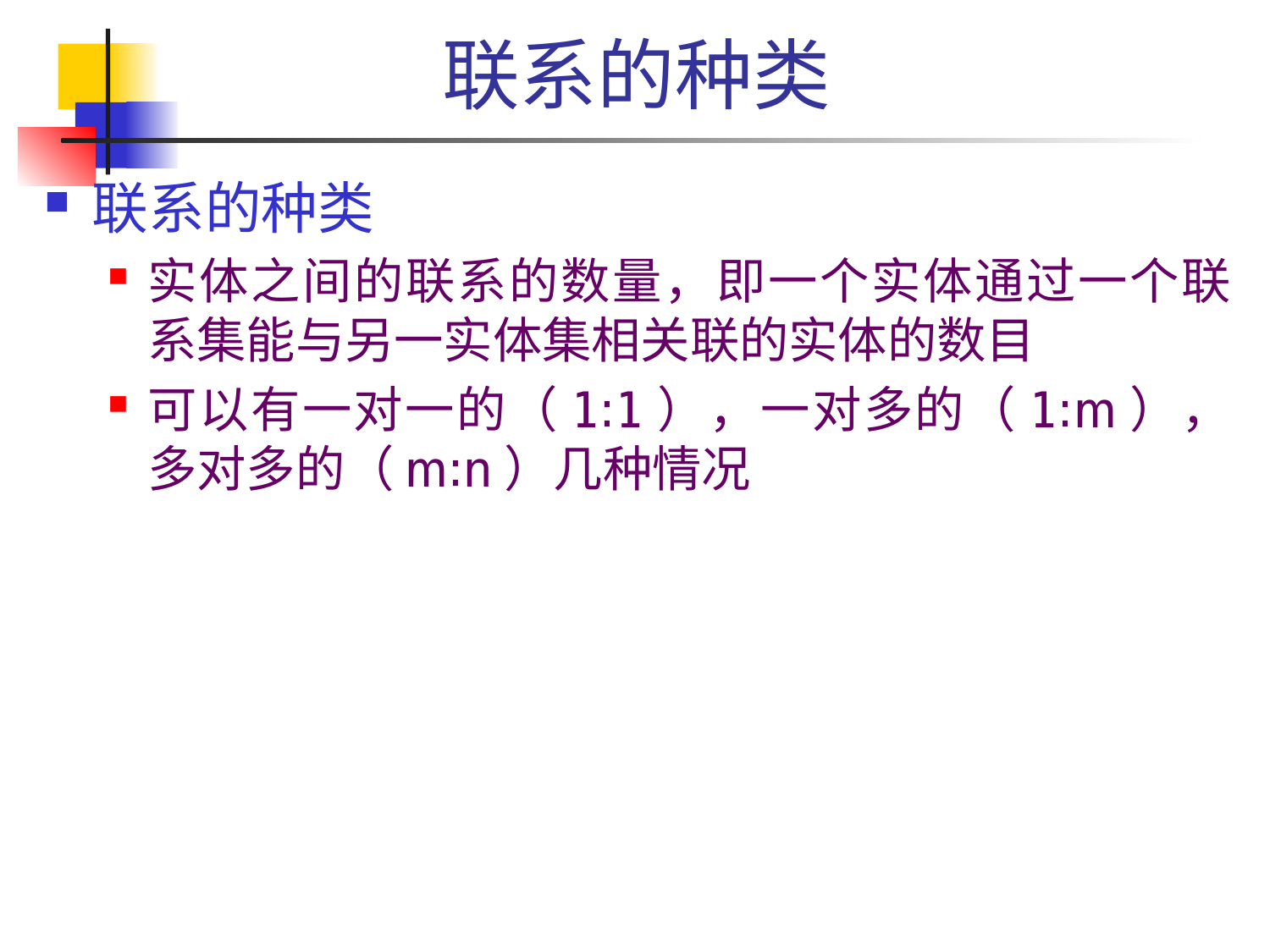

# 联系的种类
联系的种类
实体之间的联系的数量，即一个实体通过一个联系集能与另一实体集相关联的实体的数目
可以有一对一的（1:1），一对多的（1:m），多对多的（m:n）几种情况